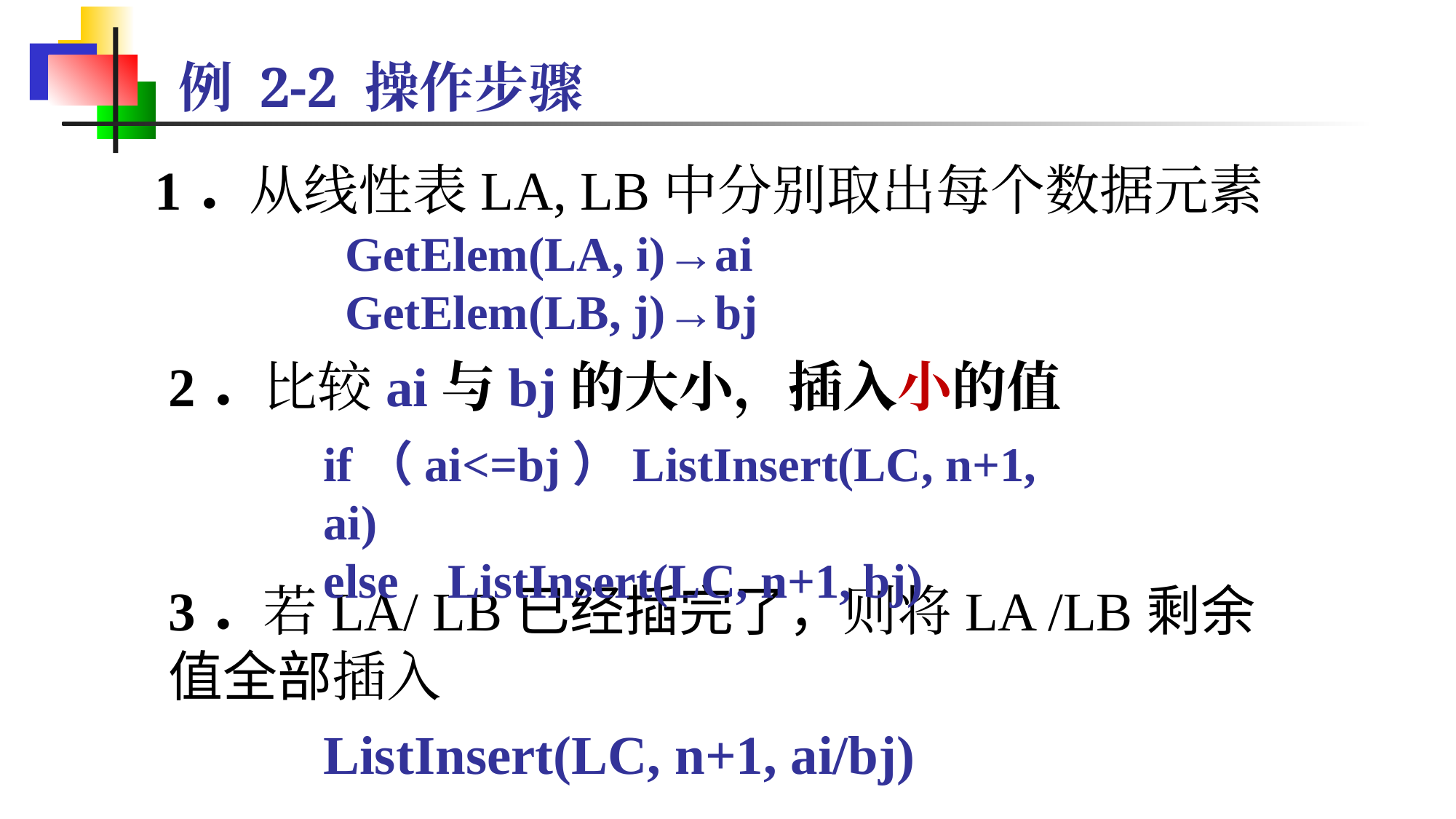

例 2-2 操作步骤
1．从线性表LA, LB中分别取出每个数据元素
GetElem(LA, i)→ai
GetElem(LB, j)→bj
2．比较ai与bj的大小，插入小的值

if（ai<=bj）ListInsert(LC, n+1, ai)
else    ListInsert(LC, n+1, bj)
3．若LA/ LB已经插完了，则将LA /LB剩余值全部插入
ListInsert(LC, n+1, ai/bj)